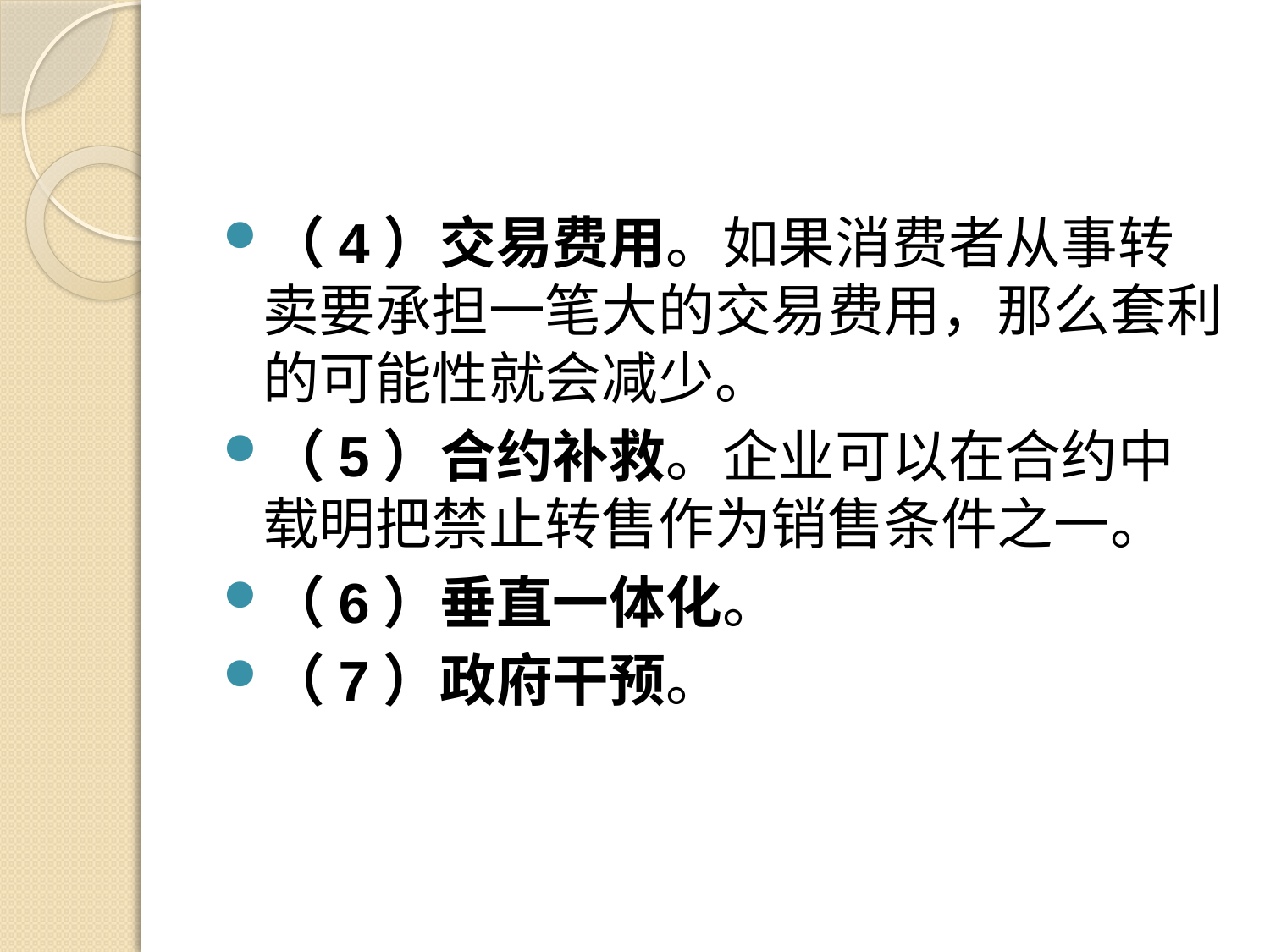

#
（4）交易费用。如果消费者从事转卖要承担一笔大的交易费用，那么套利的可能性就会减少。
（5）合约补救。企业可以在合约中载明把禁止转售作为销售条件之一。
（6）垂直一体化。
（7）政府干预。